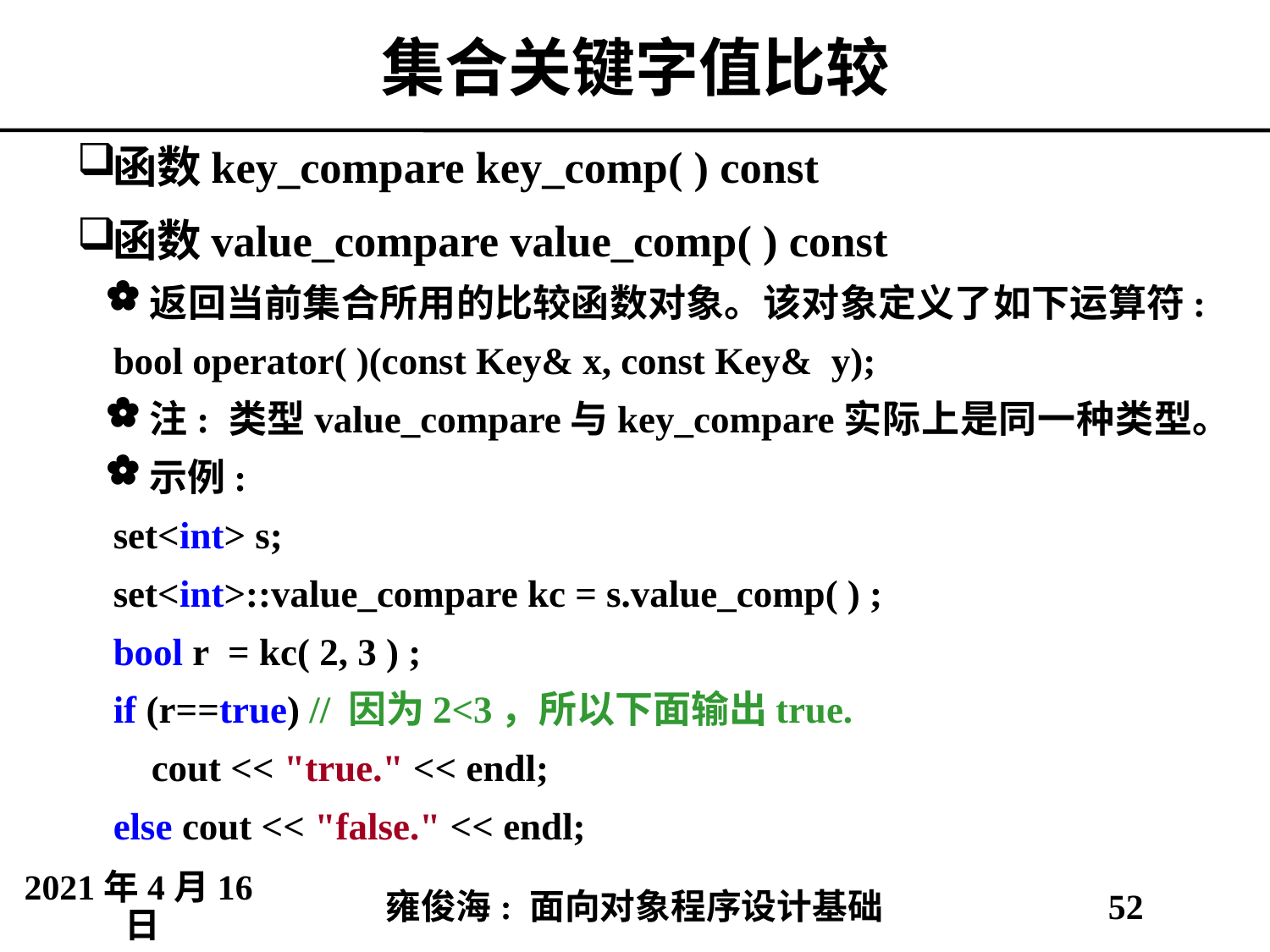

# 集合关键字值比较
函数key_compare key_comp( ) const
函数value_compare value_comp( ) const
返回当前集合所用的比较函数对象。该对象定义了如下运算符:
bool operator( )(const Key& x, const Key&  y);
注: 类型value_compare与key_compare实际上是同一种类型。
示例:
set<int> s;
set<int>::value_compare kc = s.value_comp( ) ;
bool r  = kc( 2, 3 ) ;
if (r==true) // 因为2<3，所以下面输出true.
    cout << "true." << endl;
else cout << "false." << endl;

2021年4月16日
雍俊海: 面向对象程序设计基础
52